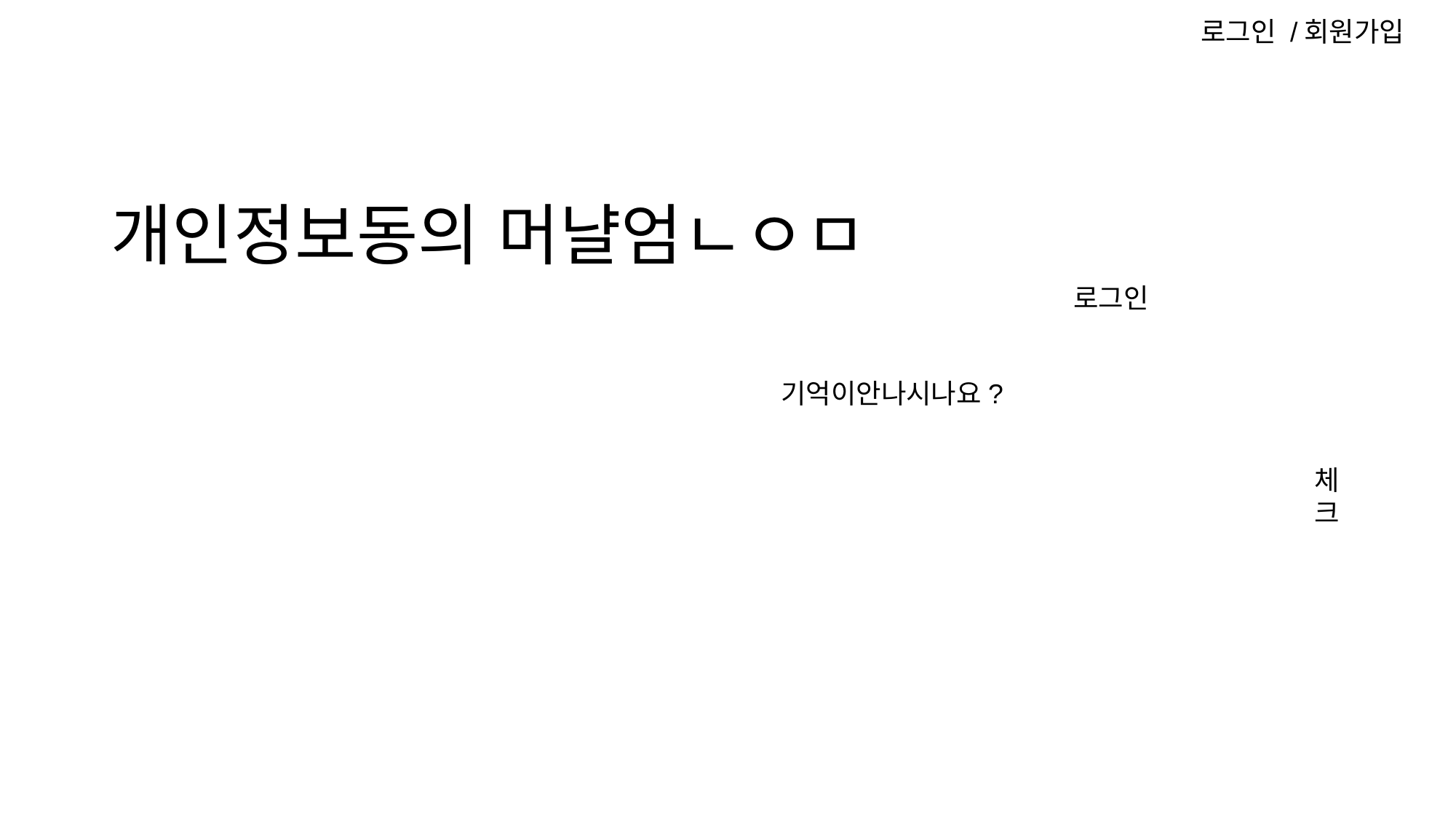

로그인 /회원가입
# 개인정보동의 머냘엄ㄴㅇㅁ
로그인
기억이안나시나요?
체크